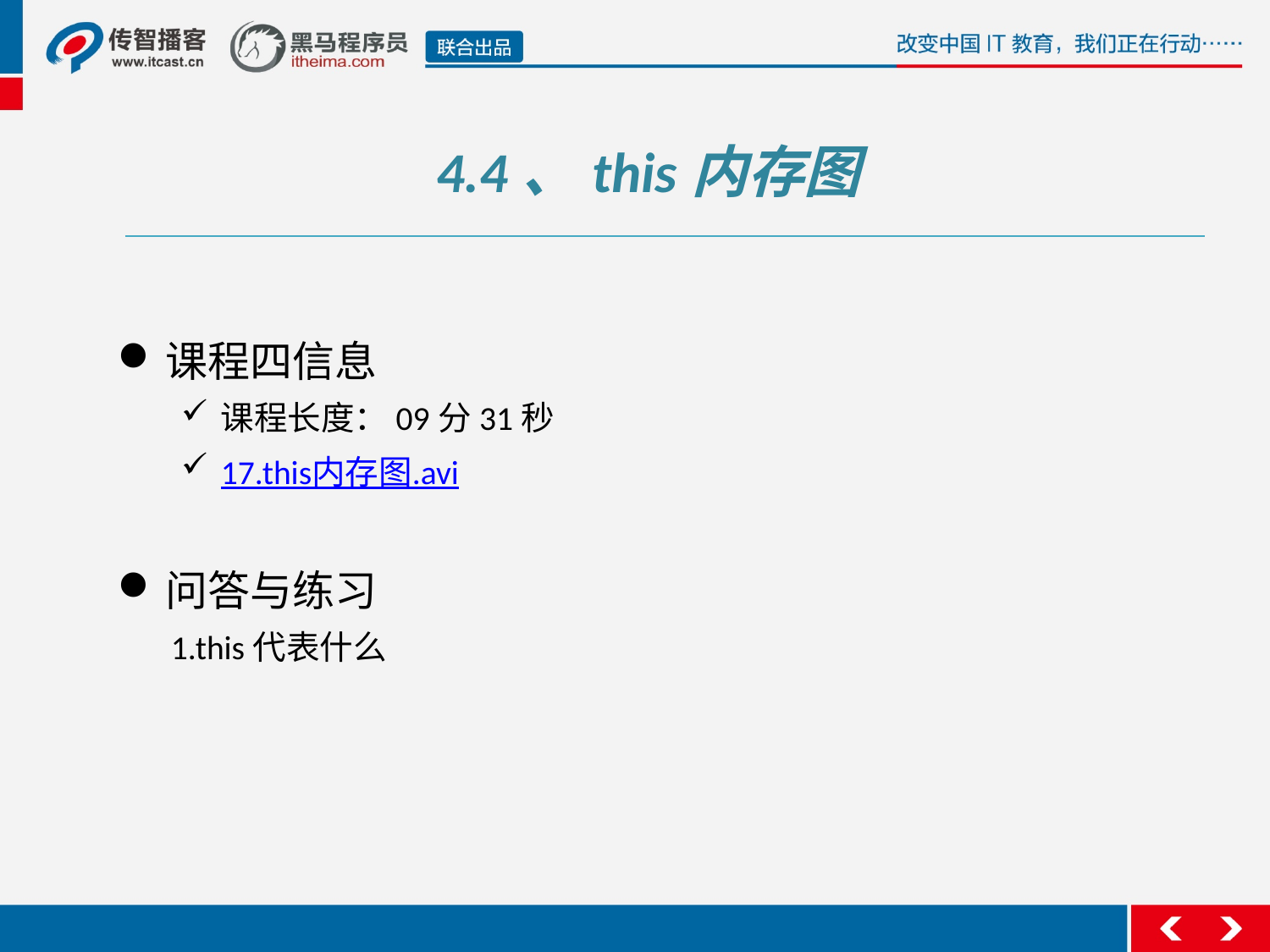

# 4.4、this内存图

课程四信息
课程长度：09分31秒
17.this内存图.avi

问答与练习
       1.this代表什么